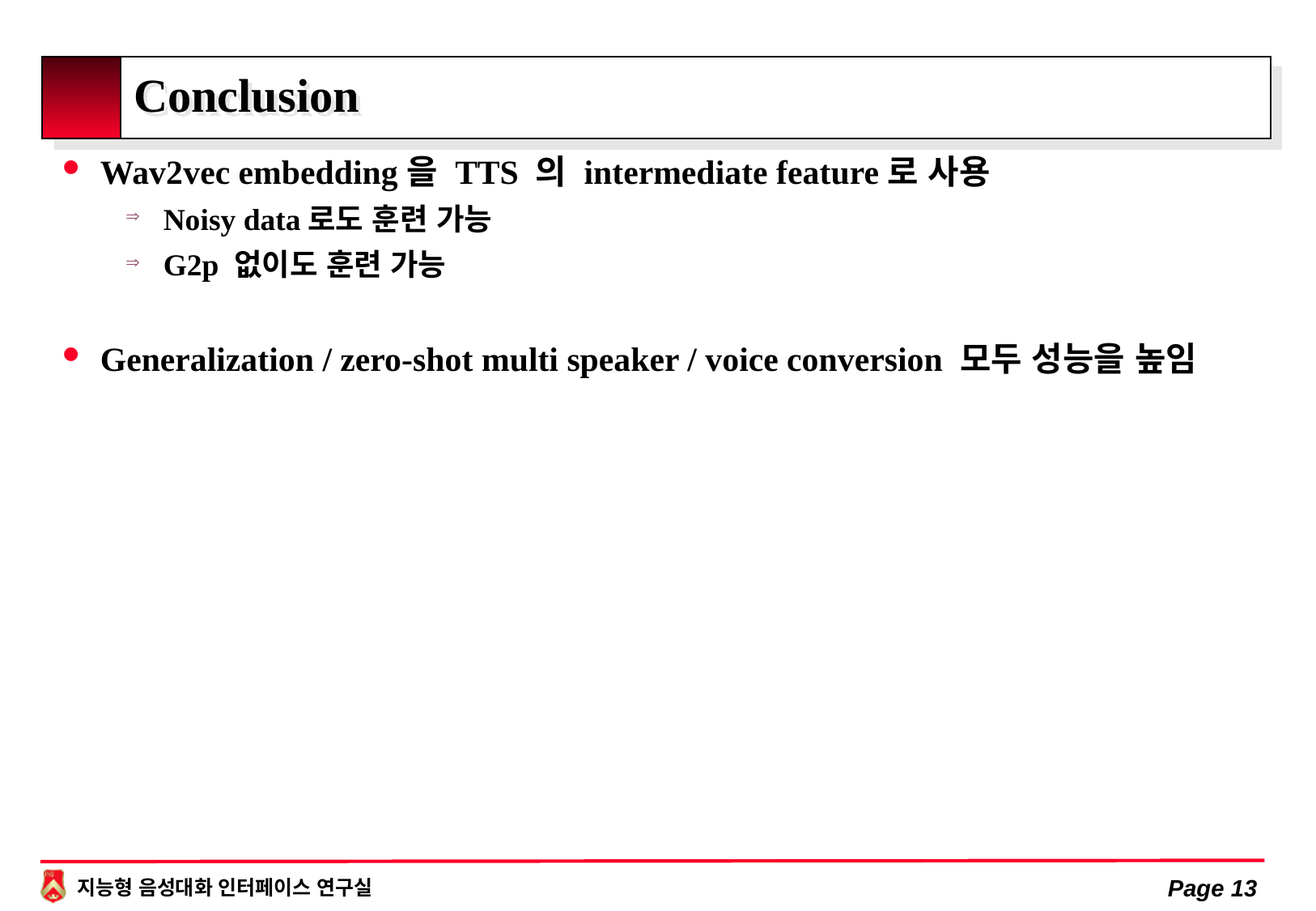

# Conclusion
Wav2vec embedding을 TTS 의 intermediate feature로 사용
Noisy data로도 훈련 가능
G2p 없이도 훈련 가능

Generalization / zero-shot multi speaker / voice conversion 모두 성능을 높임

Page 13